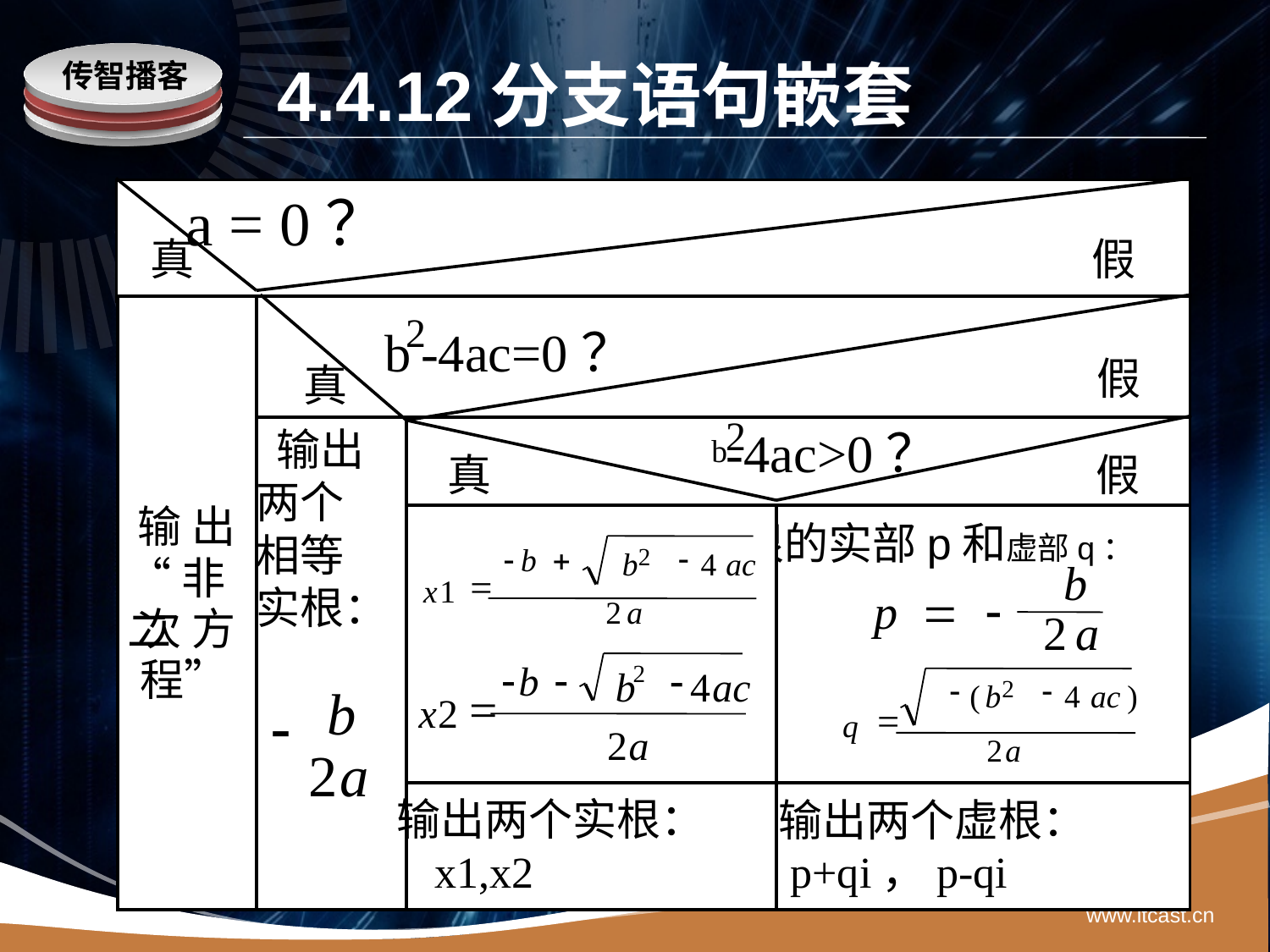

# 4.4.12分支语句嵌套

a = 0？

真
假

2
b
-4ac=0？

假

真
2

-4ac>0？
输出
b

真
假
两个
输 出

复根的实部p和虚部q：
相等

−
−
b
+
2
b
4
ac
=

x
1
2
a

“非二
b
p
=
−
2
a

实根：
次 方

程”

−
b
−
−
2
b
4
ac
=

x
2

2
a

−
−
2
(
b
4
ac
)
=

q

2
a

b

−
2
a

输出两个实根：
输出两个虚根：
 x1,x2
p+qi，p-qi
www.itcast.cn